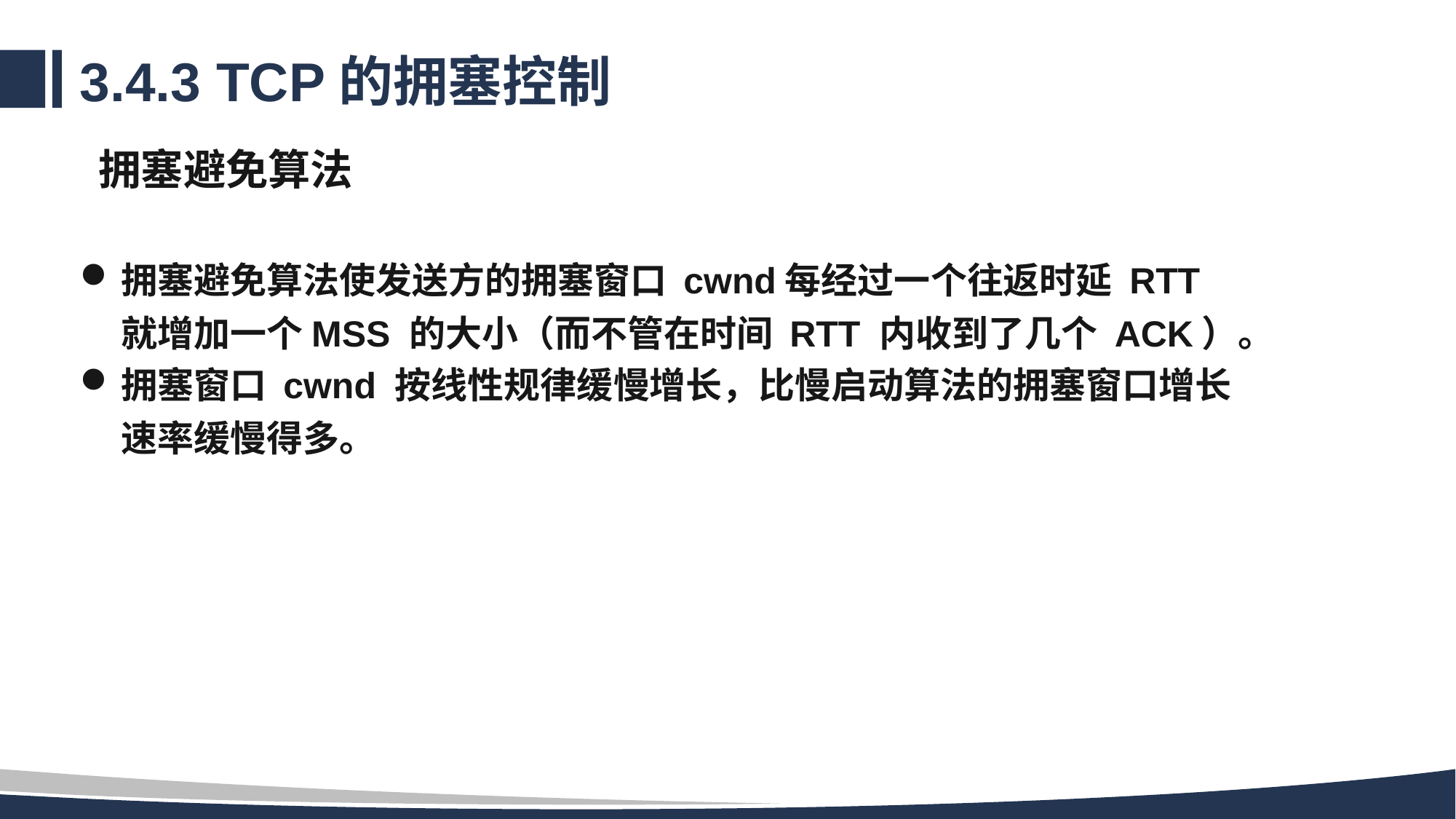

# 3.4.3 TCP的拥塞控制
拥塞避免算法
拥塞避免算法使发送方的拥塞窗口 cwnd每经过一个往返时延 RTT 就增加一个MSS 的大小（而不管在时间 RTT 内收到了几个 ACK）。
拥塞窗口 cwnd 按线性规律缓慢增长，比慢启动算法的拥塞窗口增长速率缓慢得多。